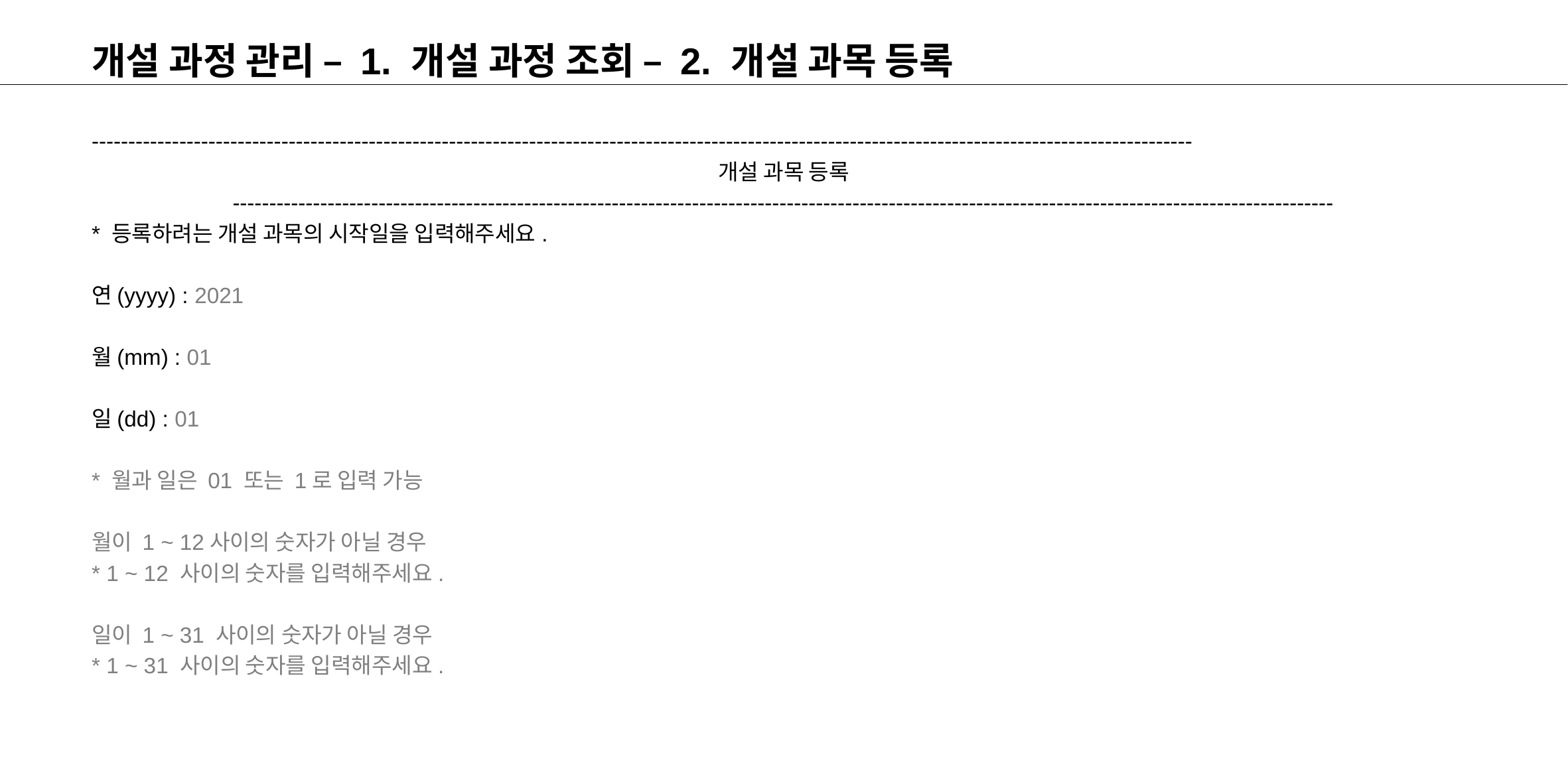

# 개설 과정 관리 – 1. 개설 과정 조회 – 2. 개설 과목 등록
-------------------------------------------------------------------------------------------------------------------------------------------------------
개설 과목 등록
-------------------------------------------------------------------------------------------------------------------------------------------------------
* 등록하려는 개설 과목의 시작일을 입력해주세요.

연(yyyy) : 2021

월(mm) : 01

일(dd) : 01

* 월과 일은 01 또는 1로 입력 가능

월이 1 ~ 12사이의 숫자가 아닐 경우
* 1 ~ 12 사이의 숫자를 입력해주세요.

일이 1 ~ 31 사이의 숫자가 아닐 경우
* 1 ~ 31 사이의 숫자를 입력해주세요.